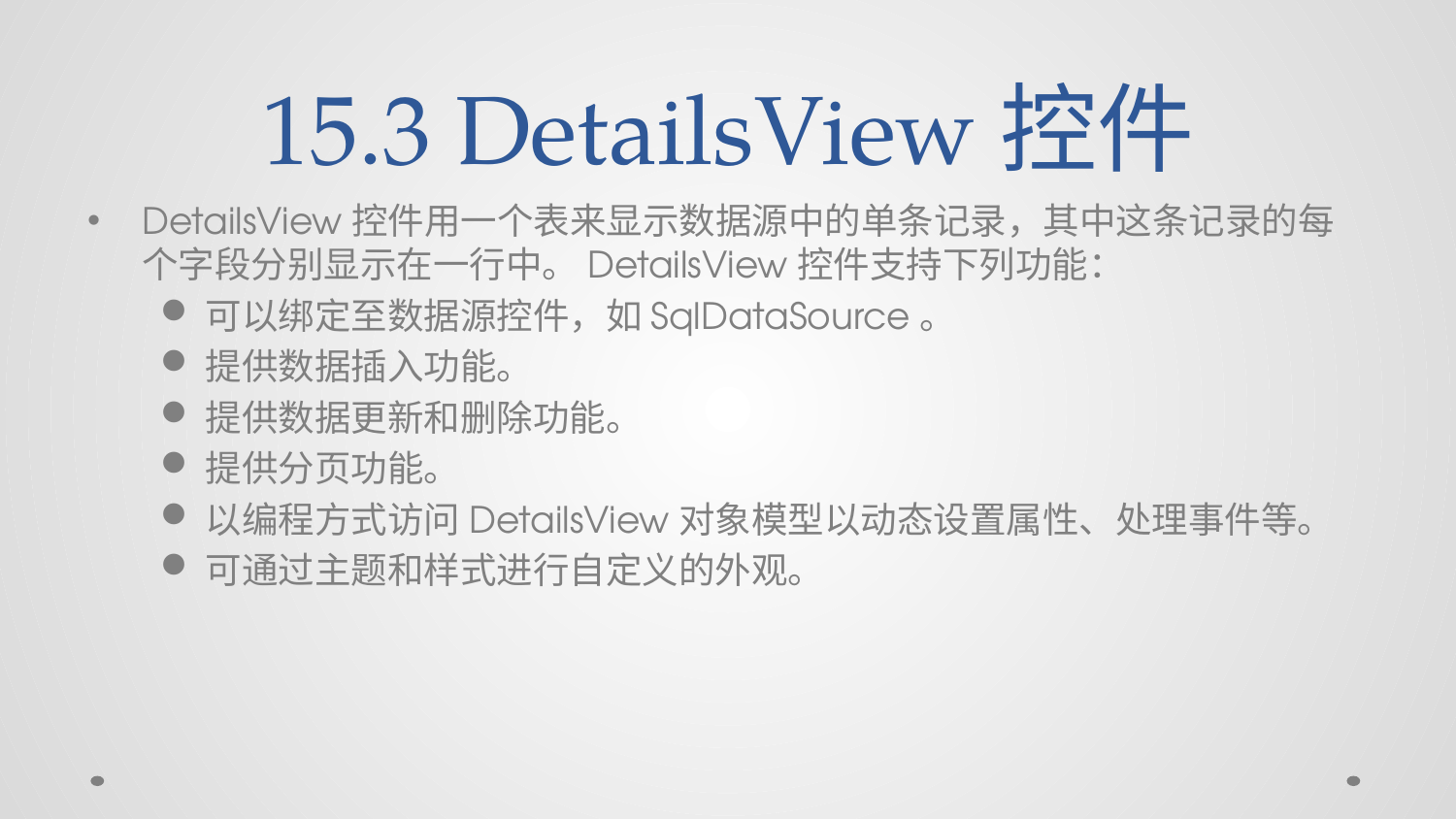

# 15.3 DetailsView控件
DetailsView控件用一个表来显示数据源中的单条记录，其中这条记录的每个字段分别显示在一行中。DetailsView控件支持下列功能：
可以绑定至数据源控件，如SqlDataSource。
提供数据插入功能。
提供数据更新和删除功能。
提供分页功能。
以编程方式访问DetailsView对象模型以动态设置属性、处理事件等。
可通过主题和样式进行自定义的外观。